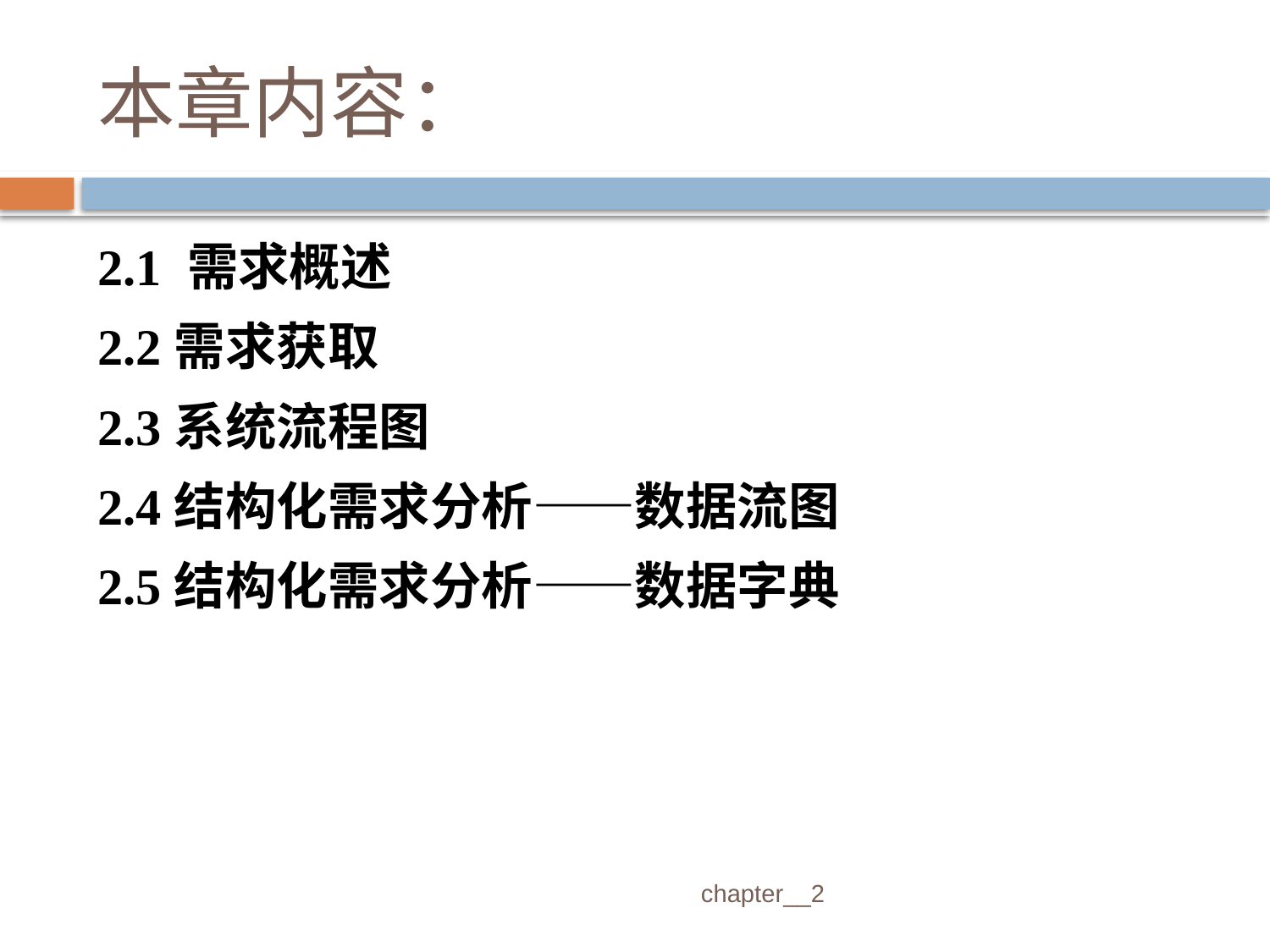

# 本章内容：
3
2.1 需求概述
2.2需求获取
2.3系统流程图
2.4结构化需求分析——数据流图
2.5结构化需求分析——数据字典
 chapter__2